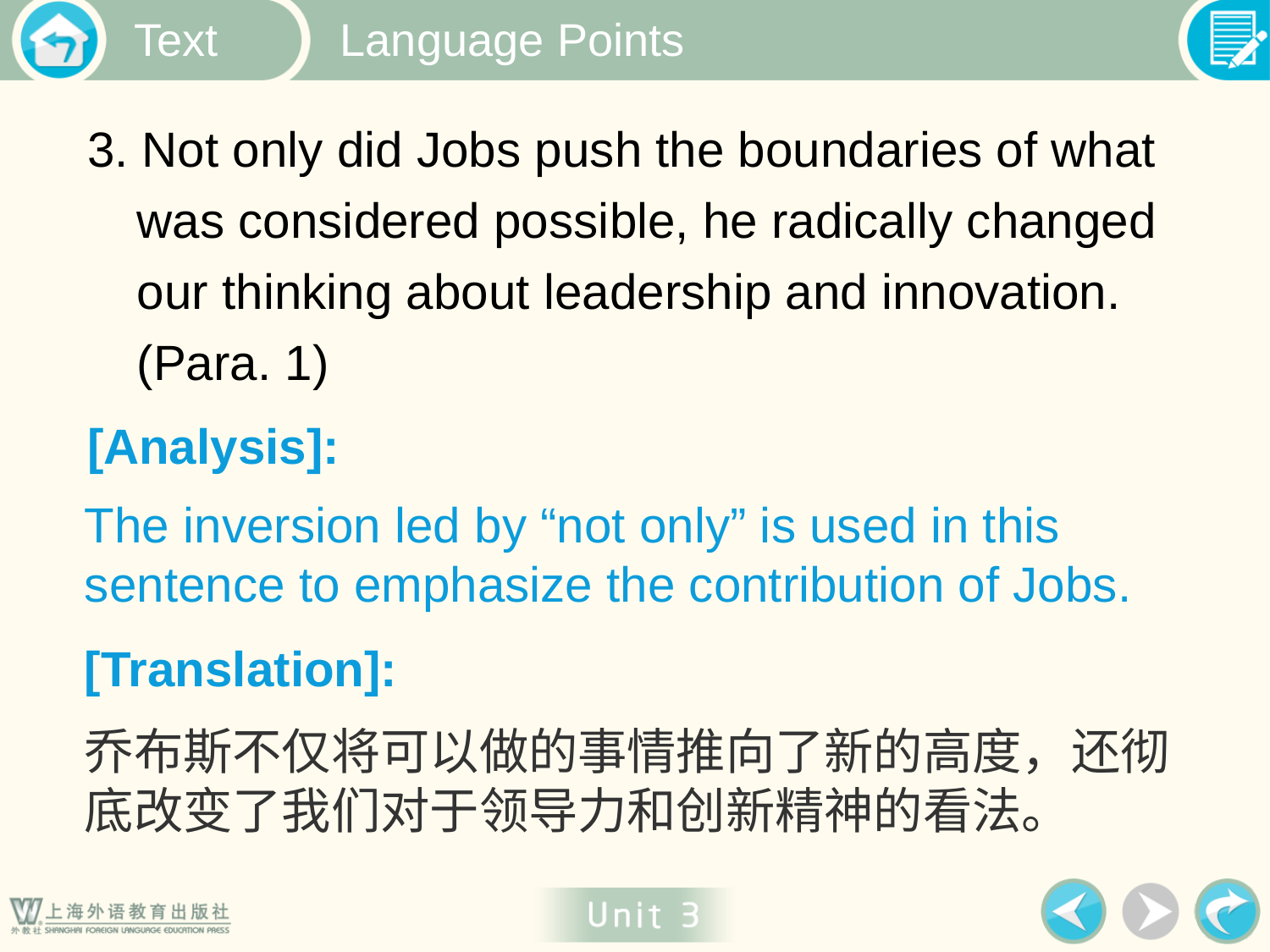

Language Points
3. Not only did Jobs push the boundaries of what was considered possible, he radically changed our thinking about leadership and innovation. (Para. 1)

[Analysis]:
The inversion led by “not only” is used in this sentence to emphasize the contribution of Jobs.
[Translation]:
乔布斯不仅将可以做的事情推向了新的高度，还彻底改变了我们对于领导力和创新精神的看法。